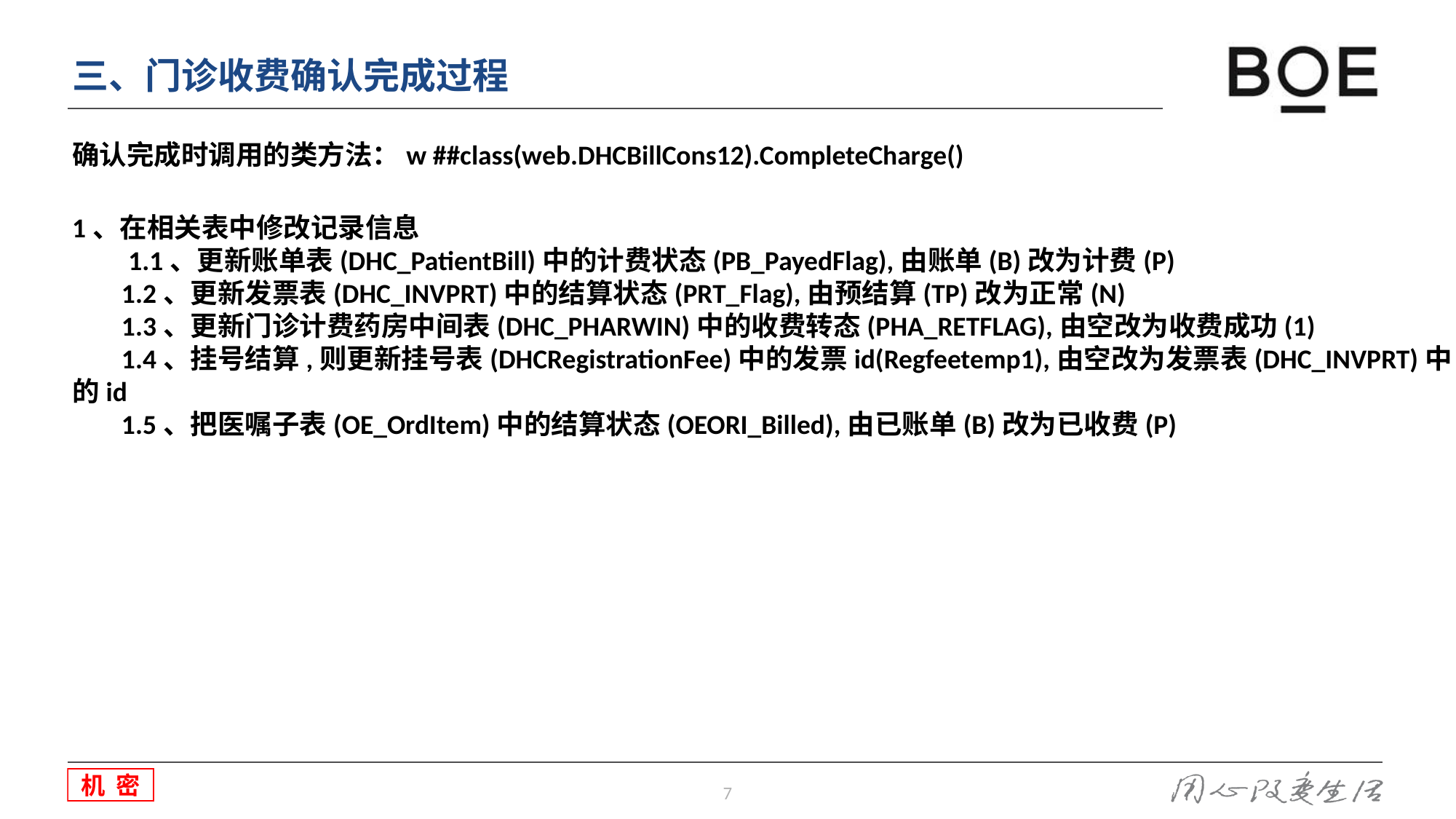

三、门诊收费确认完成过程
确认完成时调用的类方法：w ##class(web.DHCBillCons12).CompleteCharge()
1、在相关表中修改记录信息
        1.1、更新账单表(DHC_PatientBill)中的计费状态(PB_PayedFlag),由账单(B)改为计费(P)
        1.2、更新发票表(DHC_INVPRT)中的结算状态(PRT_Flag),由预结算(TP)改为正常(N)
        1.3、更新门诊计费药房中间表(DHC_PHARWIN)中的收费转态(PHA_RETFLAG),由空改为收费成功(1)
        1.4、挂号结算,则更新挂号表(DHCRegistrationFee)中的发票id(Regfeetemp1),由空改为发票表(DHC_INVPRT)中的id
        1.5、把医嘱子表(OE_OrdItem)中的结算状态(OEORI_Billed),由已账单(B)改为已收费(P)
7